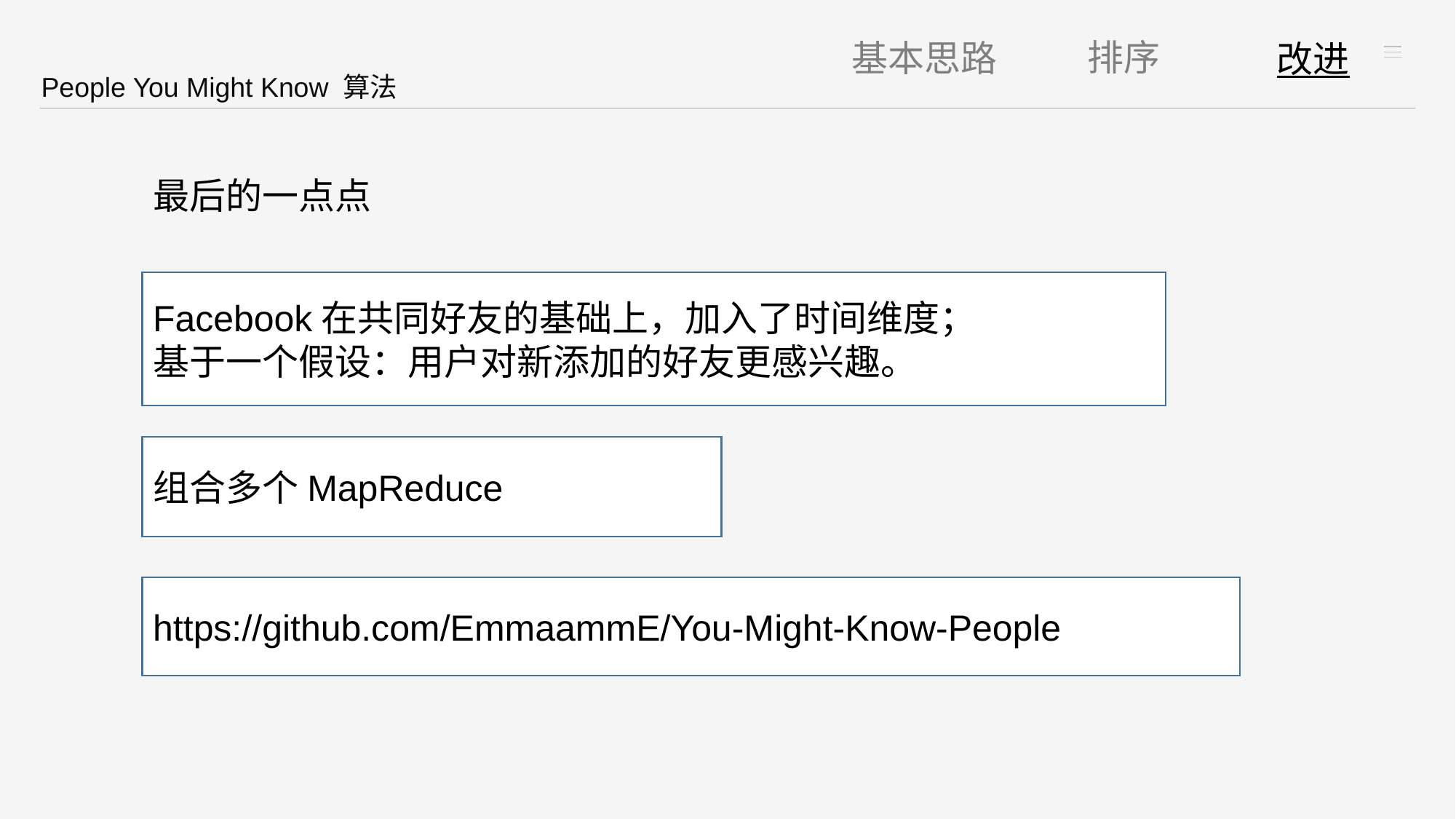

排序
基本思路
改进
People You Might Know 算法
最后的一点点
Facebook在共同好友的基础上，加入了时间维度；
基于一个假设：用户对新添加的好友更感兴趣。
组合多个MapReduce
https://github.com/EmmaammE/You-Might-Know-People